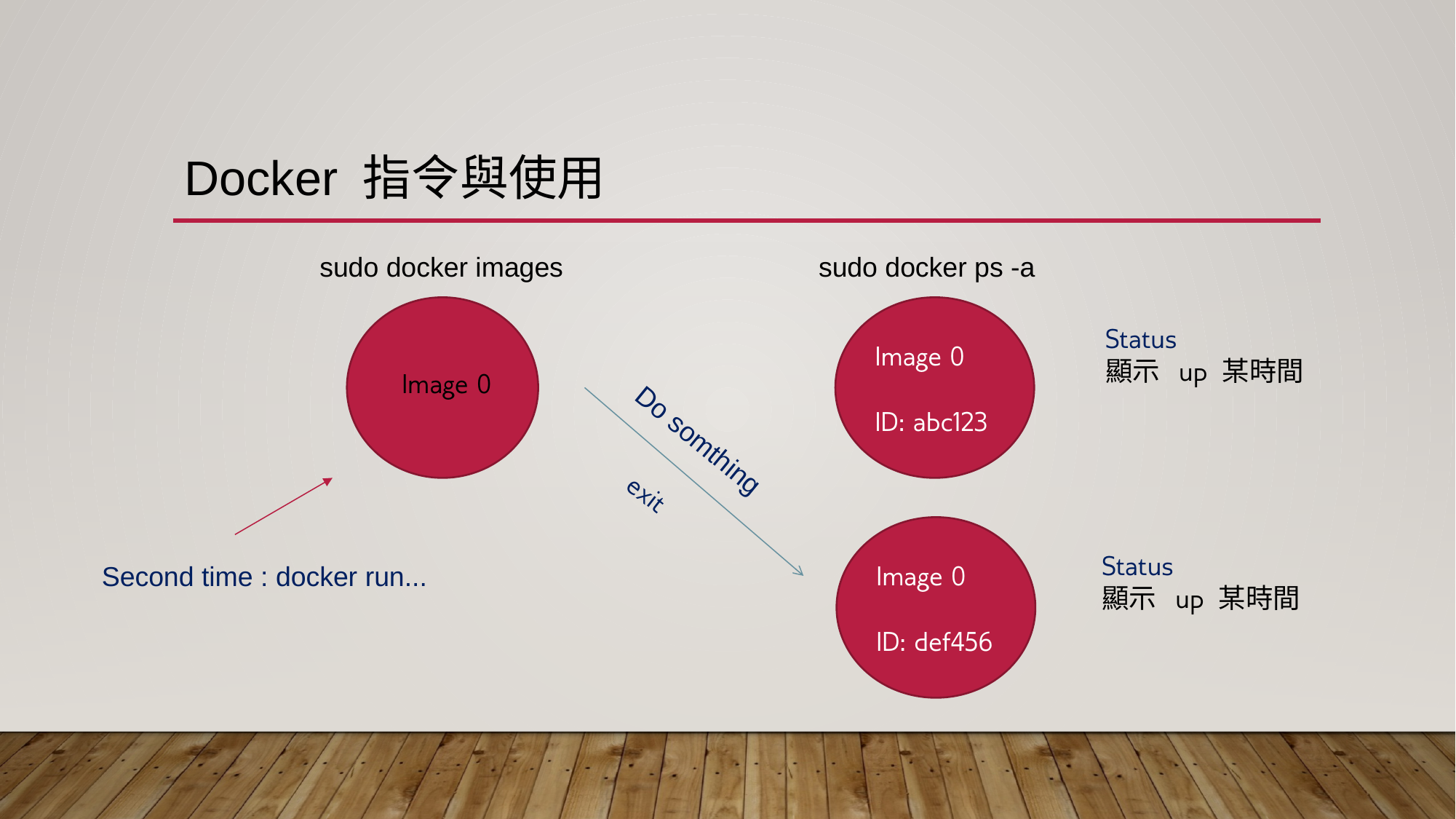

# Docker 指令與使用
sudo docker images
sudo docker ps -a

Image 0

ID: abc123
Status
顯示  up 某時間

Image 0
Do somthing
exit
Image 0

ID: def456
Status
顯示  up 某時間

Second time : docker run...